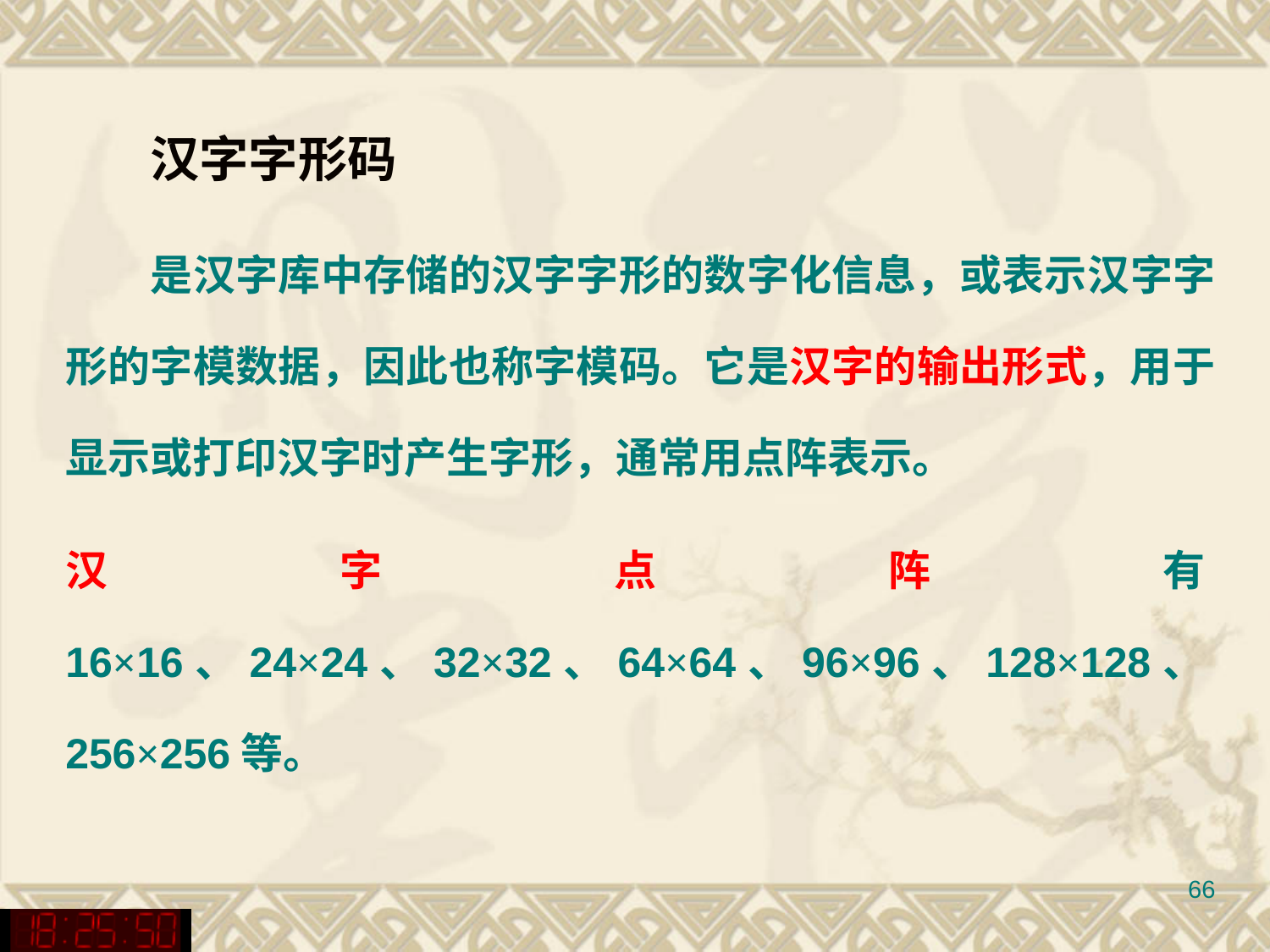

汉字字形码
　　是汉字库中存储的汉字字形的数字化信息，或表示汉字字形的字模数据，因此也称字模码。它是汉字的输出形式，用于显示或打印汉字时产生字形，通常用点阵表示。
汉字点阵有16×16、24×24、32×32、64×64、96×96、128×128、256×256等。
66